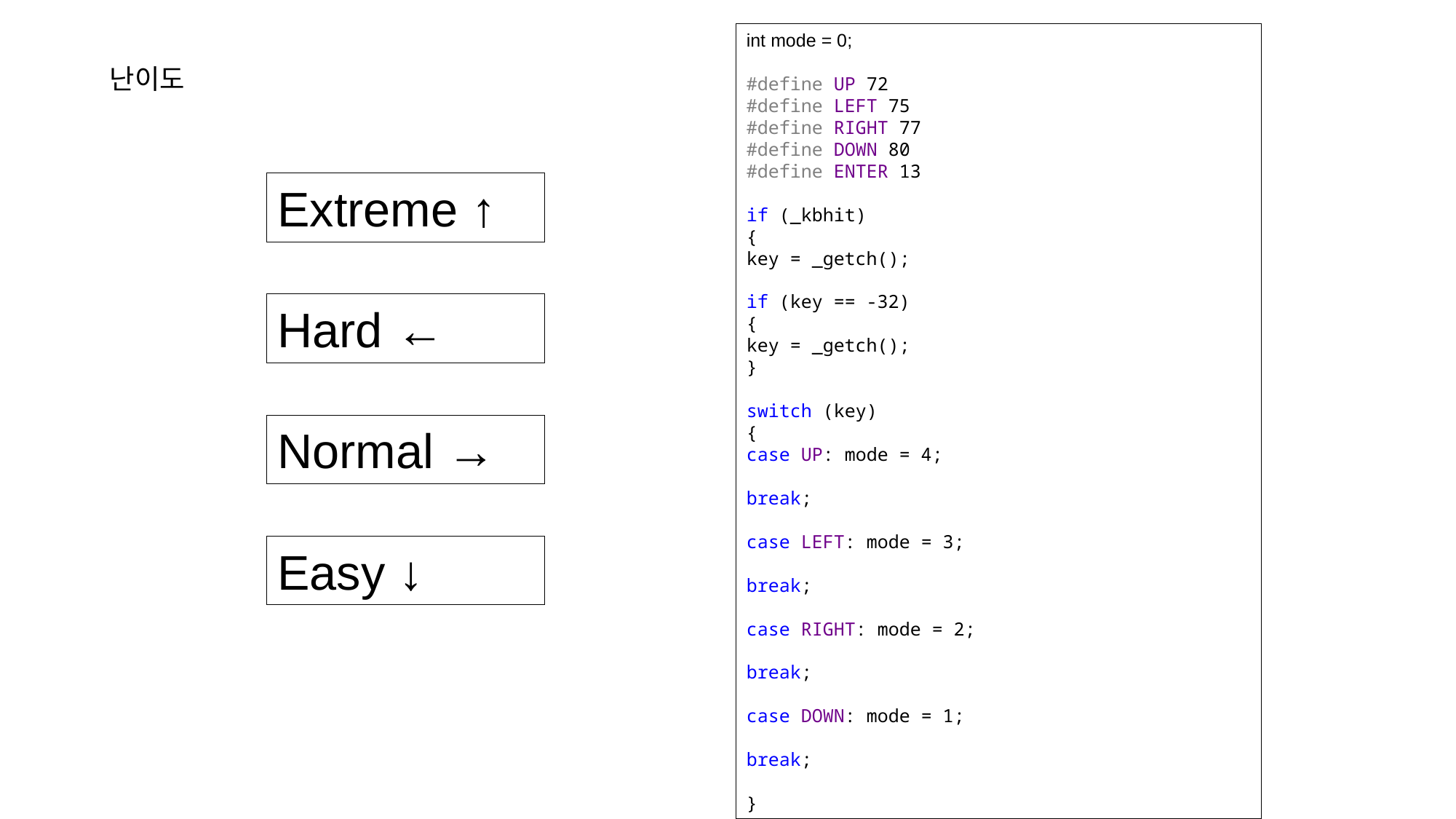

int mode = 0;

#define UP 72
#define LEFT 75
#define RIGHT 77
#define DOWN 80
#define ENTER 13

if (_kbhit)
{
key = _getch();

if (key == -32)
{
key = _getch();
}

switch (key)
{
case UP: mode = 4;

break;

case LEFT: mode = 3;

break;

case RIGHT: mode = 2;

break;

case DOWN: mode = 1;

break;

}
난이도
Extreme ↑
Hard ←
Normal →
Easy ↓